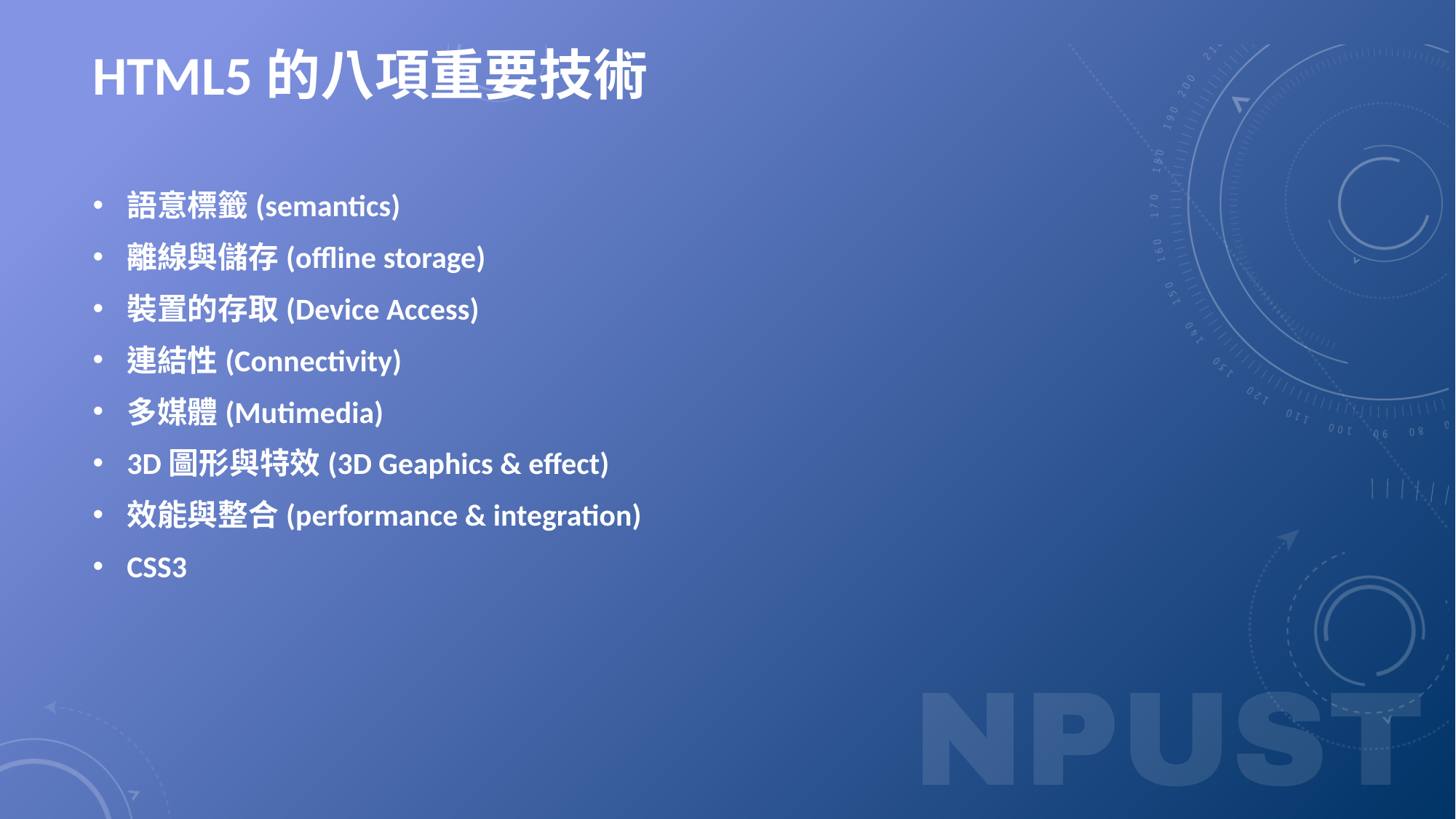

# HTML5的八項重要技術
語意標籤(semantics)
離線與儲存(offline storage)
裝置的存取(Device Access)
連結性(Connectivity)
多媒體(Mutimedia)
3D圖形與特效(3D Geaphics & effect)
效能與整合(performance & integration)
CSS3
14